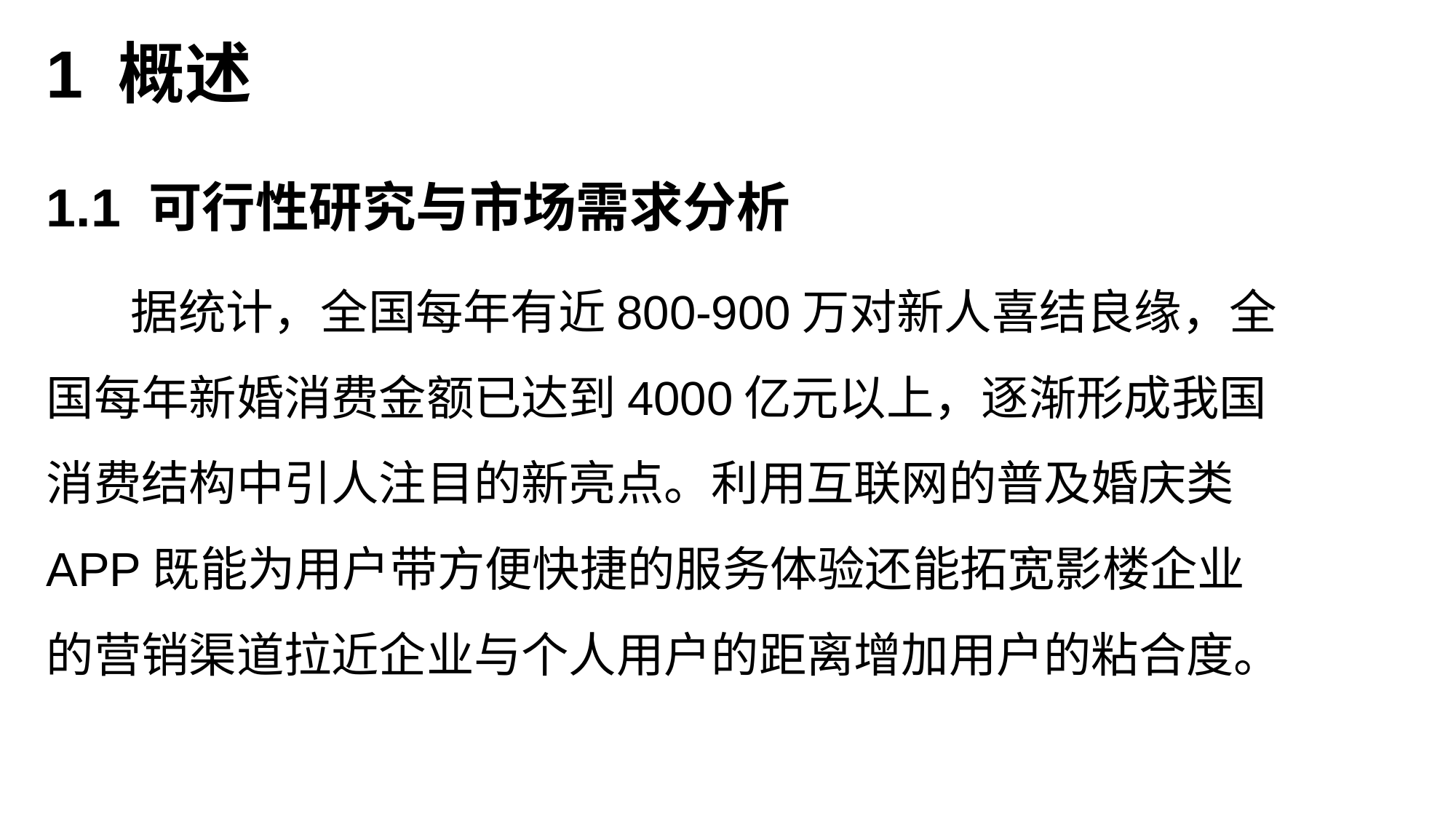

# 1 概述
1.1 可行性研究与市场需求分析
据统计，全国每年有近800-900万对新人喜结良缘，全国每年新婚消费金额已达到4000亿元以上，逐渐形成我国消费结构中引人注目的新亮点。利用互联网的普及婚庆类APP既能为用户带方便快捷的服务体验还能拓宽影楼企业的营销渠道拉近企业与个人用户的距离增加用户的粘合度。